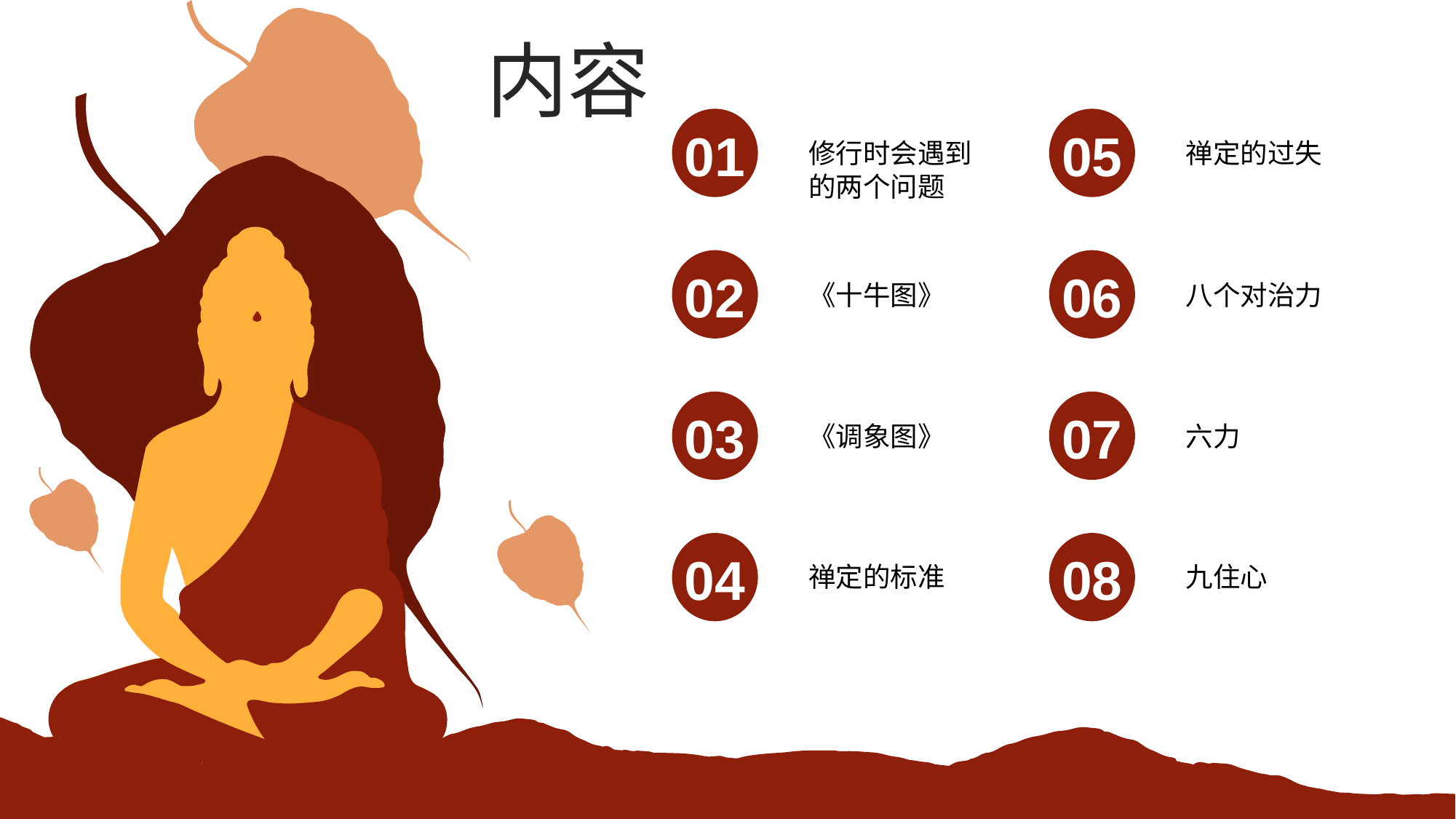

内容

01
修行时会遇到的两个问题

05
禅定的过失

02
《十牛图》

06
八个对治力

03
《调象图》

07
六力

04
禅定的标准

08
九住心